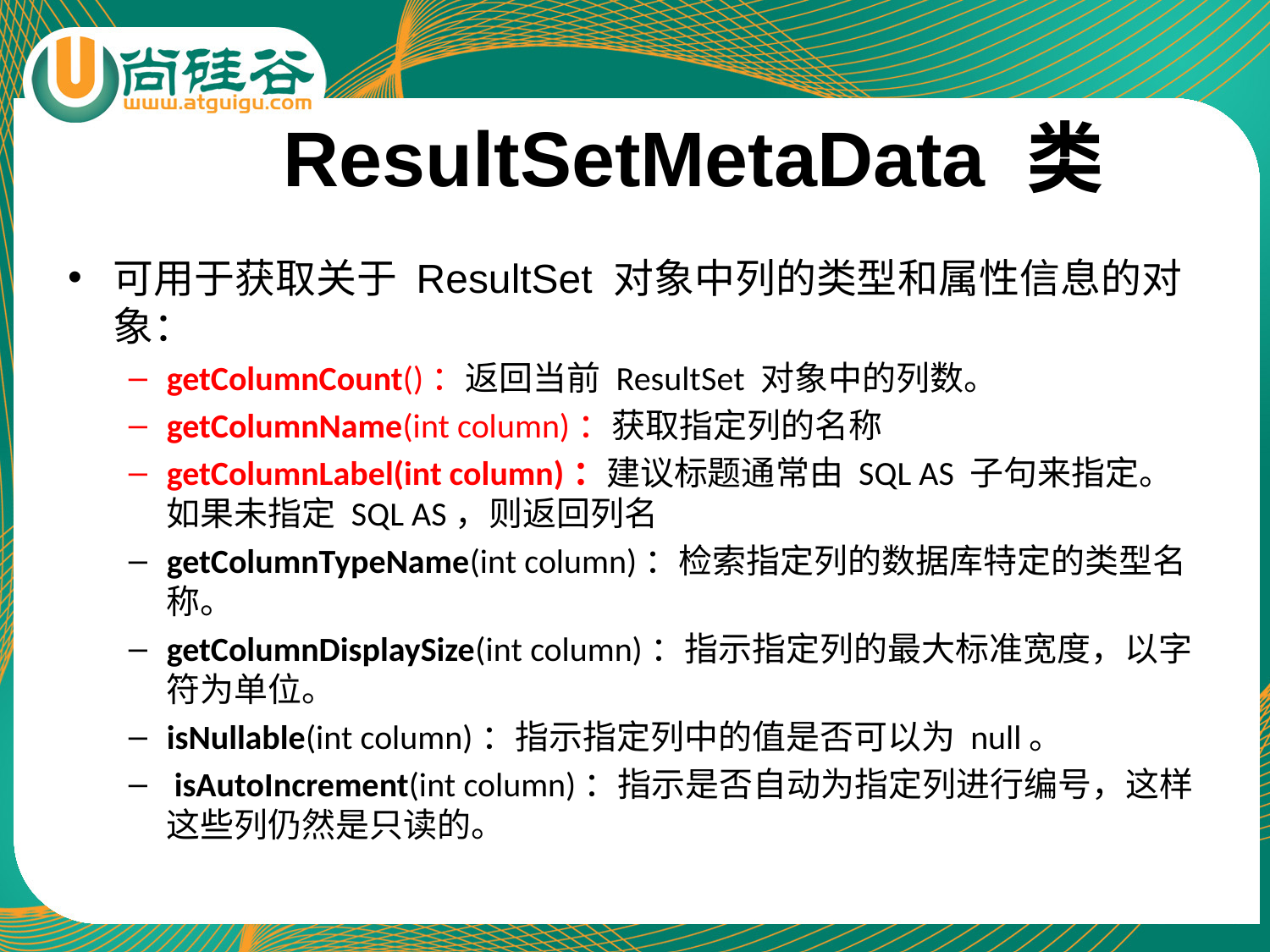

# ResultSetMetaData 类
可用于获取关于 ResultSet 对象中列的类型和属性信息的对象：
getColumnCount()：返回当前 ResultSet 对象中的列数。
getColumnName(int column)：获取指定列的名称
getColumnLabel(int column)：建议标题通常由 SQL AS 子句来指定。如果未指定 SQL AS，则返回列名
getColumnTypeName(int column)：检索指定列的数据库特定的类型名称。
getColumnDisplaySize(int column)：指示指定列的最大标准宽度，以字符为单位。
isNullable(int column)：指示指定列中的值是否可以为 null。
 isAutoIncrement(int column)：指示是否自动为指定列进行编号，这样这些列仍然是只读的。